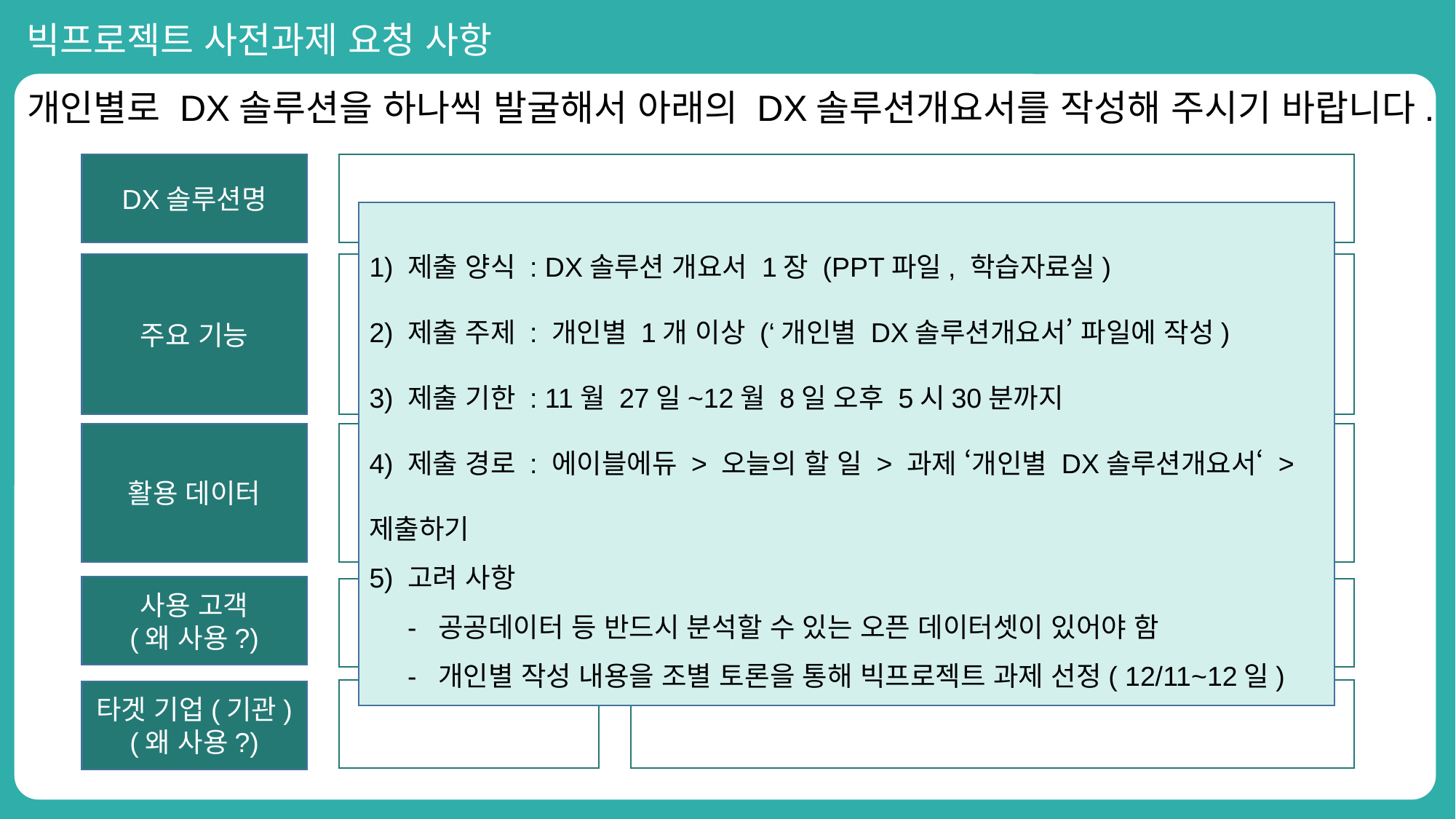

빅프로젝트 사전과제 요청 사항
개인별로 DX솔루션을 하나씩 발굴해서 아래의 DX솔루션개요서를 작성해 주시기 바랍니다.
DX솔루션명

1) 제출 양식 : DX솔루션 개요서 1장 (PPT파일, 학습자료실)
2) 제출 주제 : 개인별 1개 이상 (‘개인별 DX솔루션개요서’ 파일에 작성)
3) 제출 기한 : 11월 27일~12월 8일 오후 5시30분까지
4) 제출 경로 : 에이블에듀 > 오늘의 할 일 > 과제 ‘개인별 DX솔루션개요서‘ > 제출하기
5) 고려 사항
     -  공공데이터 등 반드시 분석할 수 있는 오픈 데이터셋이 있어야 함
     -  개인별 작성 내용을 조별 토론을 통해 빅프로젝트 과제 선정( 12/11~12일)
주요 기능

활용 데이터

사용 고객
(왜 사용?)

타겟 기업(기관)
(왜 사용?)